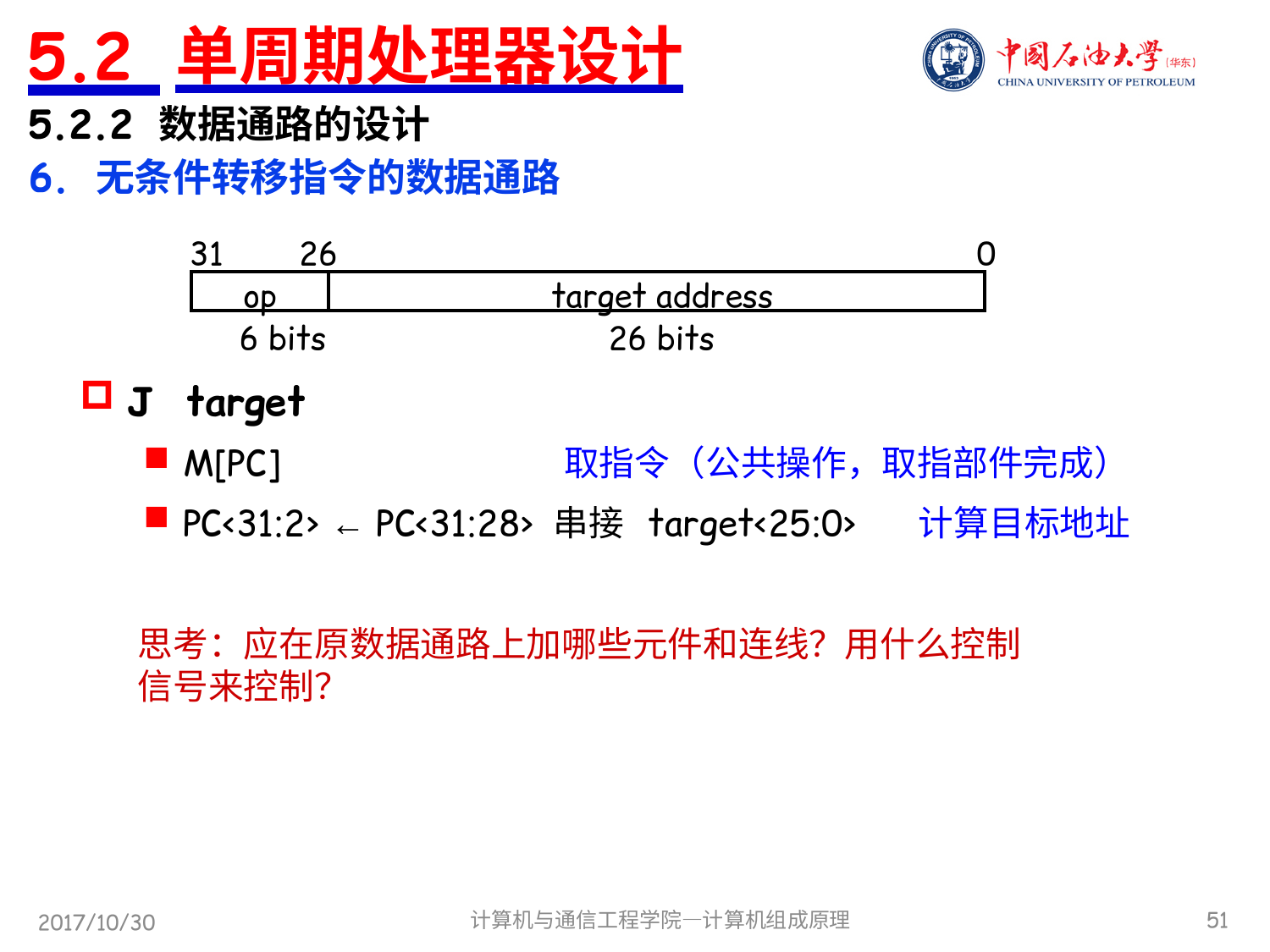

# 5.2 单周期处理器设计
5.2.2 数据通路的设计

6. 无条件转移指令的数据通路
31
26
0
op

target address

6 bits
26 bits
J  target
M[PC]			取指令（公共操作，取指部件完成）
PC<31:2> ← PC<31:28> 串接  target<25:0>     计算目标地址
思考：应在原数据通路上加哪些元件和连线？用什么控制信号来控制？
计算机与通信工程学院—计算机组成原理
51
2017/10/30